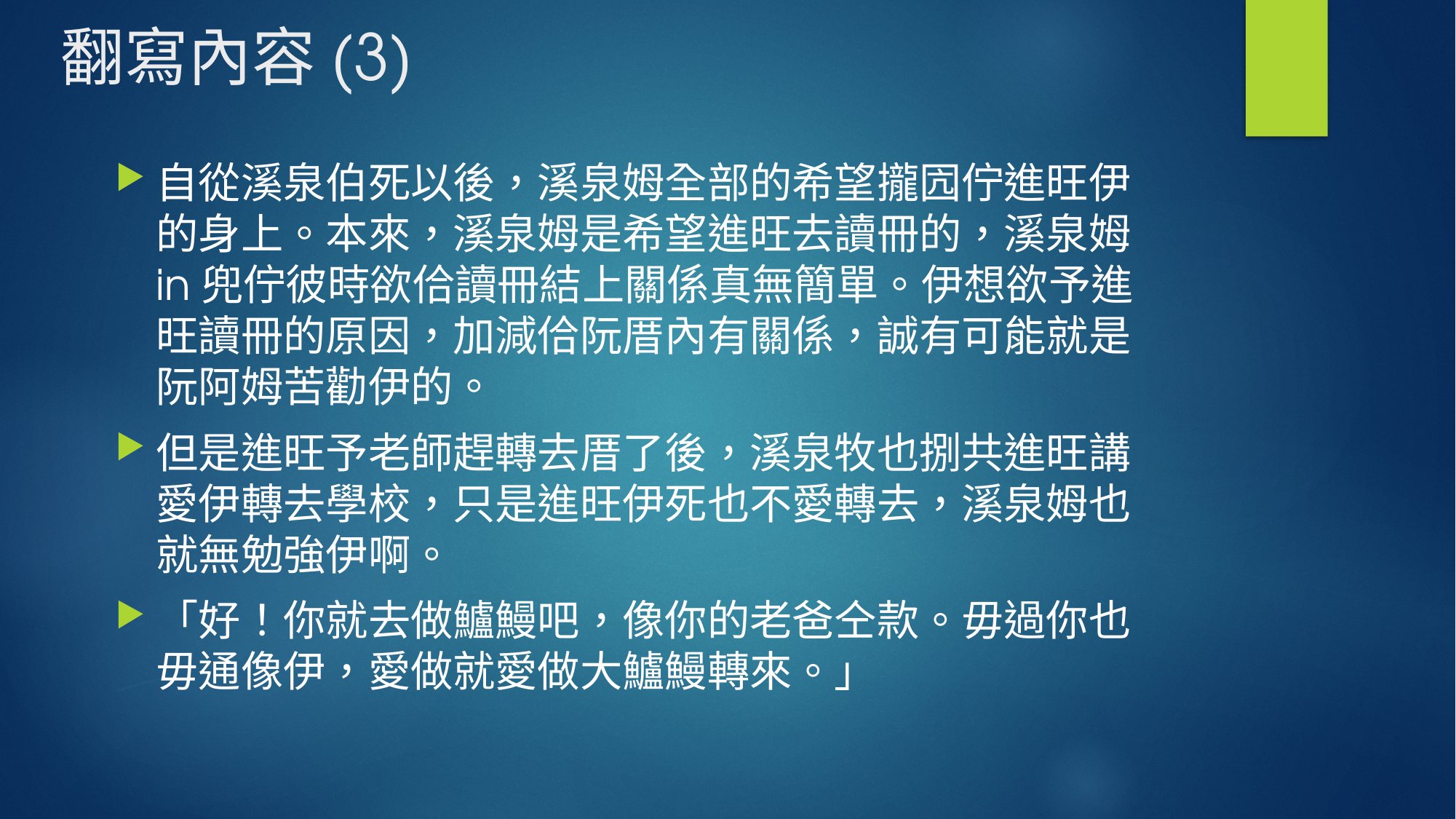

# 翻寫內容(3)
自從溪泉伯死以後，溪泉姆全部的希望攏囥佇進旺伊的身上。本來，溪泉姆是希望進旺去讀冊的，溪泉姆in兜佇彼時欲佮讀冊結上關係真無簡單。伊想欲予進旺讀冊的原因，加減佮阮厝內有關係，誠有可能就是阮阿姆苦勸伊的。
但是進旺予老師趕轉去厝了後，溪泉牧也捌共進旺講愛伊轉去學校，只是進旺伊死也不愛轉去，溪泉姆也就無勉強伊啊。
「好！你就去做鱸鰻吧，像你的老爸仝款。毋過你也毋通像伊，愛做就愛做大鱸鰻轉來。」